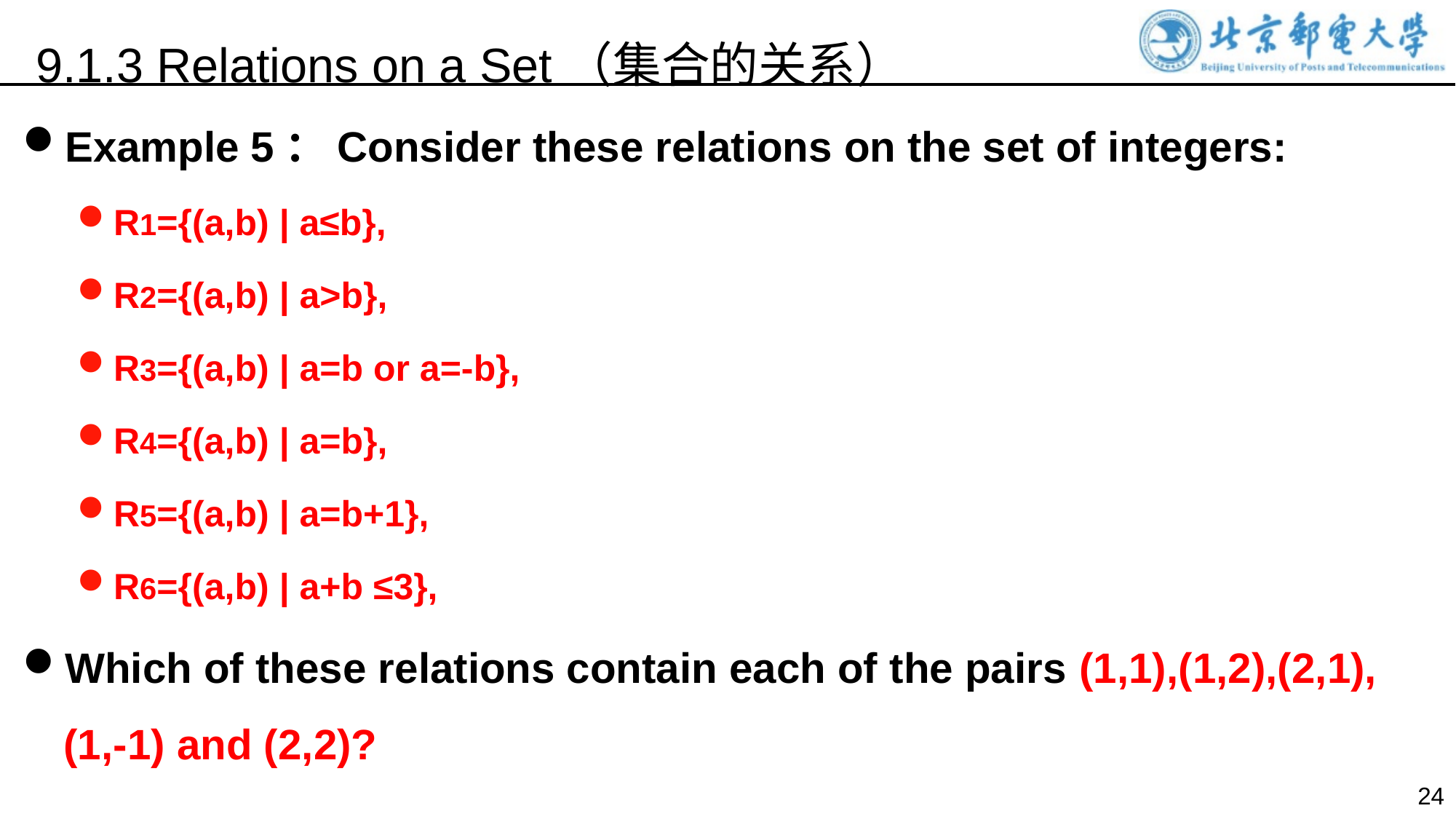

9.1.3 Relations on a Set（集合的关系）
Example 5：Consider these relations on the set of integers:
R1={(a,b) | a≤b},
R2={(a,b) | a>b},
R3={(a,b) | a=b or a=-b},
R4={(a,b) | a=b},
R5={(a,b) | a=b+1},
R6={(a,b) | a+b ≤3},
Which of these relations contain each of the pairs (1,1),(1,2),(2,1),(1,-1) and (2,2)?